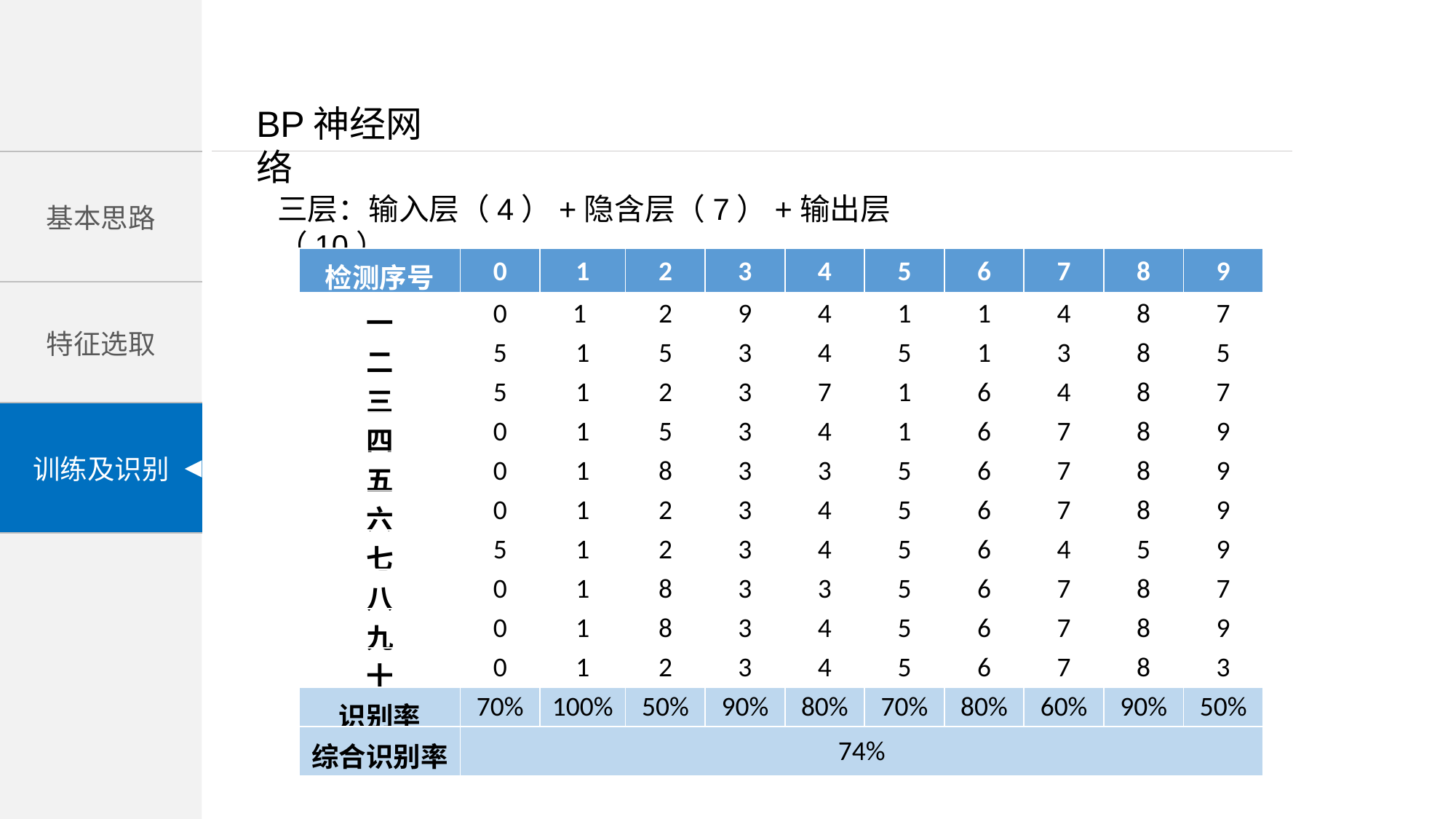

BP神经网络
三层：输入层（4）+隐含层（7）+输出层（10）
| 检测序号 | 0 | 1 | 2 | 3 | 4 | 5 | 6 | 7 | 8 | 9 |
| --- | --- | --- | --- | --- | --- | --- | --- | --- | --- | --- |
| 一 | 0 | 1 | 2 | 9 | 4 | 1 | 1 | 4 | 8 | 7 |
| 二 | 5 | 1 | 5 | 3 | 4 | 5 | 1 | 3 | 8 | 5 |
| 三 | 5 | 1 | 2 | 3 | 7 | 1 | 6 | 4 | 8 | 7 |
| 四 | 0 | 1 | 5 | 3 | 4 | 1 | 6 | 7 | 8 | 9 |
| 五 | 0 | 1 | 8 | 3 | 3 | 5 | 6 | 7 | 8 | 9 |
| 六 | 0 | 1 | 2 | 3 | 4 | 5 | 6 | 7 | 8 | 9 |
| 七 | 5 | 1 | 2 | 3 | 4 | 5 | 6 | 4 | 5 | 9 |
| 八 | 0 | 1 | 8 | 3 | 3 | 5 | 6 | 7 | 8 | 7 |
| 九 | 0 | 1 | 8 | 3 | 4 | 5 | 6 | 7 | 8 | 9 |
| 十 | 0 | 1 | 2 | 3 | 4 | 5 | 6 | 7 | 8 | 3 |
| 识别率 | 70% | 100% | 50% | 90% | 80% | 70% | 80% | 60% | 90% | 50% |
| 综合识别率 | 74% |  |  |  |  |  |  |  |  |  |